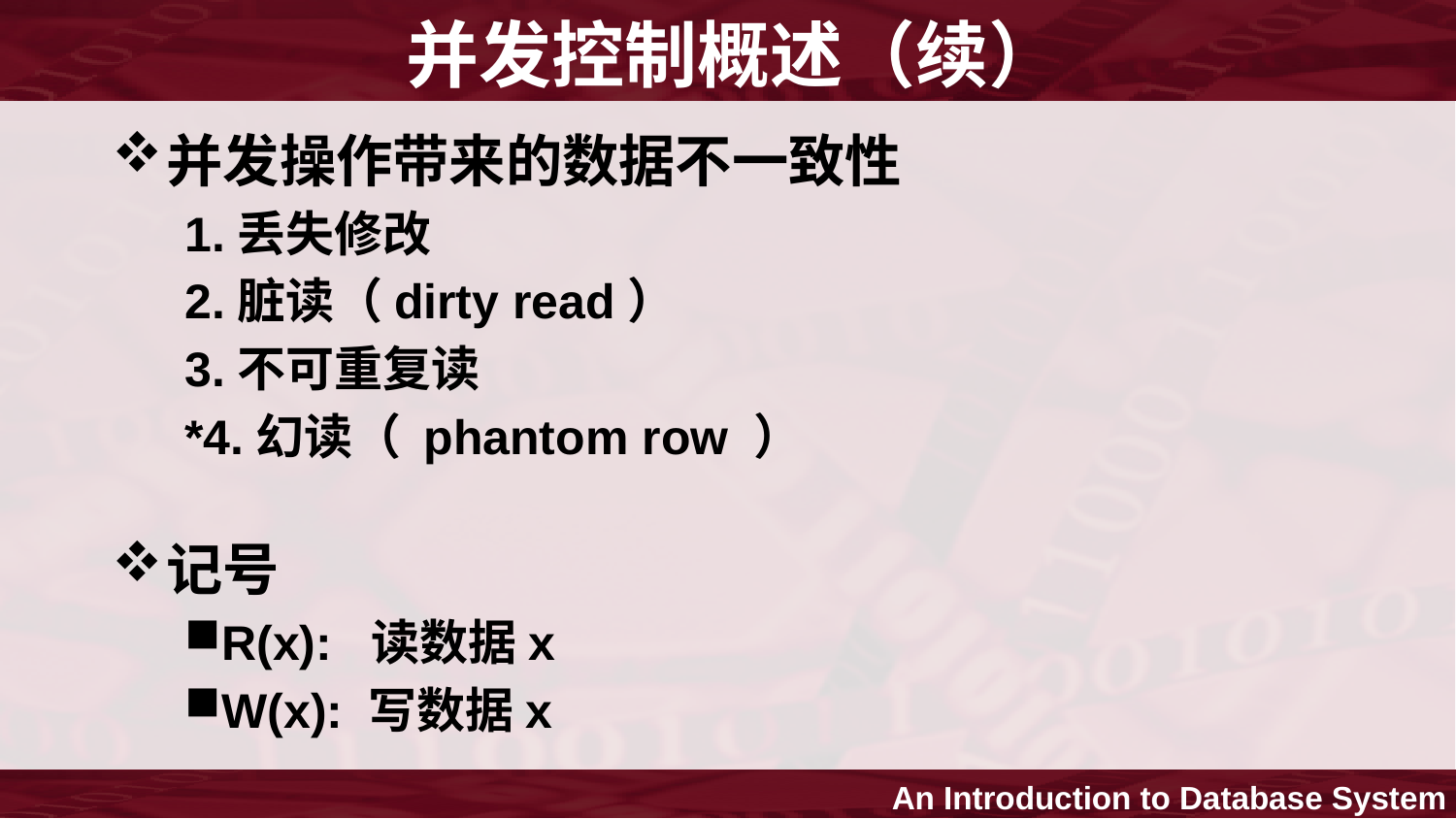

并发控制概述（续）
并发操作带来的数据不一致性
1.丢失修改
2.脏读（dirty read）
3.不可重复读
*4.幻读（ phantom row ）

记号
R(x):  读数据x
W(x): 写数据x